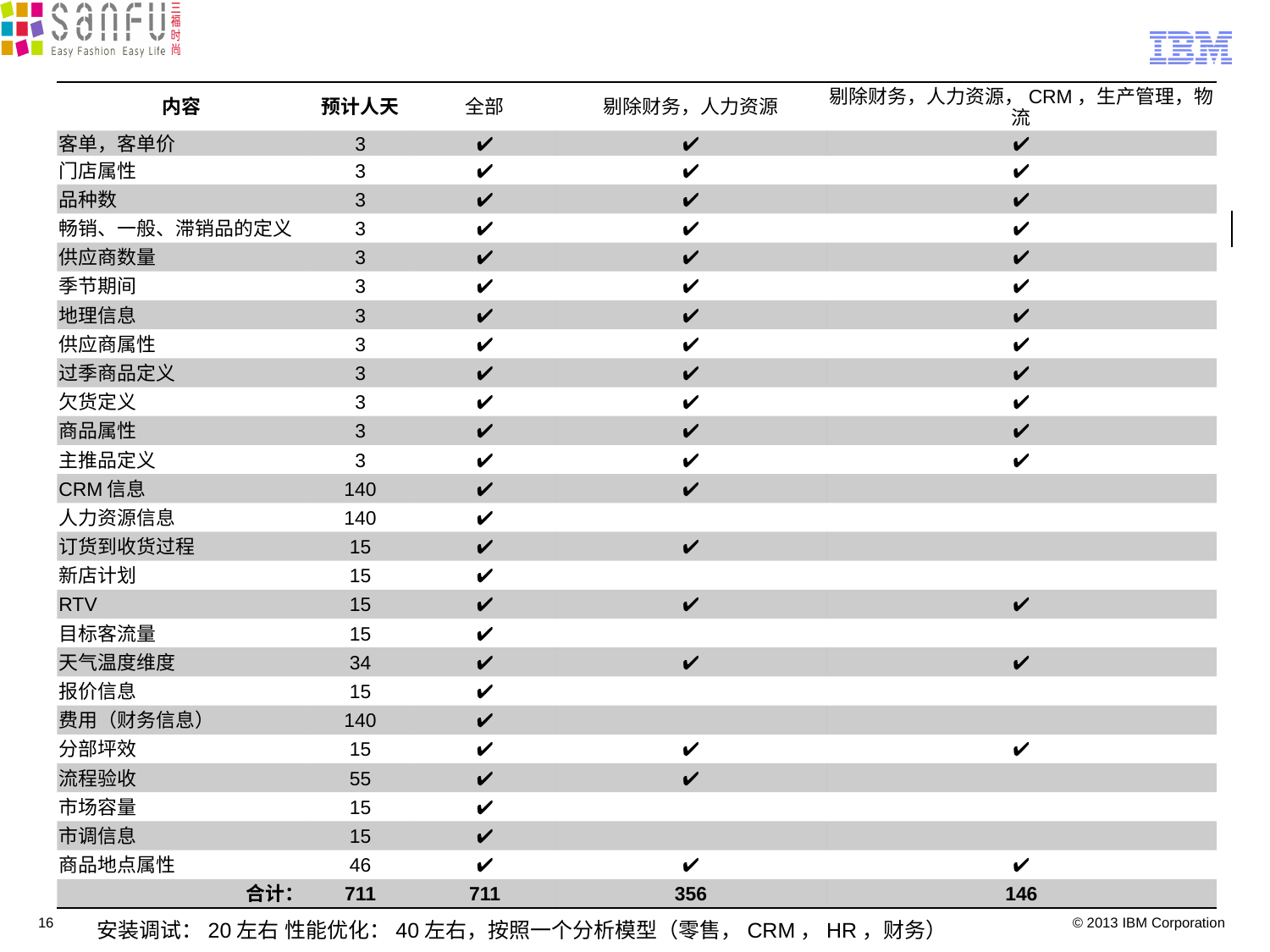

| 内容 | 预计人天 | 全部 | 剔除财务，人力资源 | 剔除财务，人力资源，CRM，生产管理，物流 |
| --- | --- | --- | --- | --- |
| 客单，客单价 | 3 | ✔ | ✔ | ✔ |
| 门店属性 | 3 | ✔ | ✔ | ✔ |
| 品种数 | 3 | ✔ | ✔ | ✔ |
| 畅销、一般、滞销品的定义 | 3 | ✔ | ✔ | ✔ |
| 供应商数量 | 3 | ✔ | ✔ | ✔ |
| 季节期间 | 3 | ✔ | ✔ | ✔ |
| 地理信息 | 3 | ✔ | ✔ | ✔ |
| 供应商属性 | 3 | ✔ | ✔ | ✔ |
| 过季商品定义 | 3 | ✔ | ✔ | ✔ |
| 欠货定义 | 3 | ✔ | ✔ | ✔ |
| 商品属性 | 3 | ✔ | ✔ | ✔ |
| 主推品定义 | 3 | ✔ | ✔ | ✔ |
| CRM信息 | 140 | ✔ | ✔ |  |
| 人力资源信息 | 140 | ✔ |  |  |
| 订货到收货过程 | 15 | ✔ | ✔ |  |
| 新店计划 | 15 | ✔ |  |  |
| RTV | 15 | ✔ | ✔ | ✔ |
| 目标客流量 | 15 | ✔ |  |  |
| 天气温度维度 | 34 | ✔ | ✔ | ✔ |
| 报价信息 | 15 | ✔ |  |  |
| 费用（财务信息） | 140 | ✔ |  |  |
| 分部坪效 | 15 | ✔ | ✔ | ✔ |
| 流程验收 | 55 | ✔ | ✔ |  |
| 市场容量 | 15 | ✔ |  |  |
| 市调信息 | 15 | ✔ |  |  |
| 商品地点属性 | 46 | ✔ | ✔ | ✔ |
| 合计： | 711 | 711 | 356 | 146 |

16
安装调试：20左右 性能优化：40左右，按照一个分析模型（零售，CRM，HR，财务）